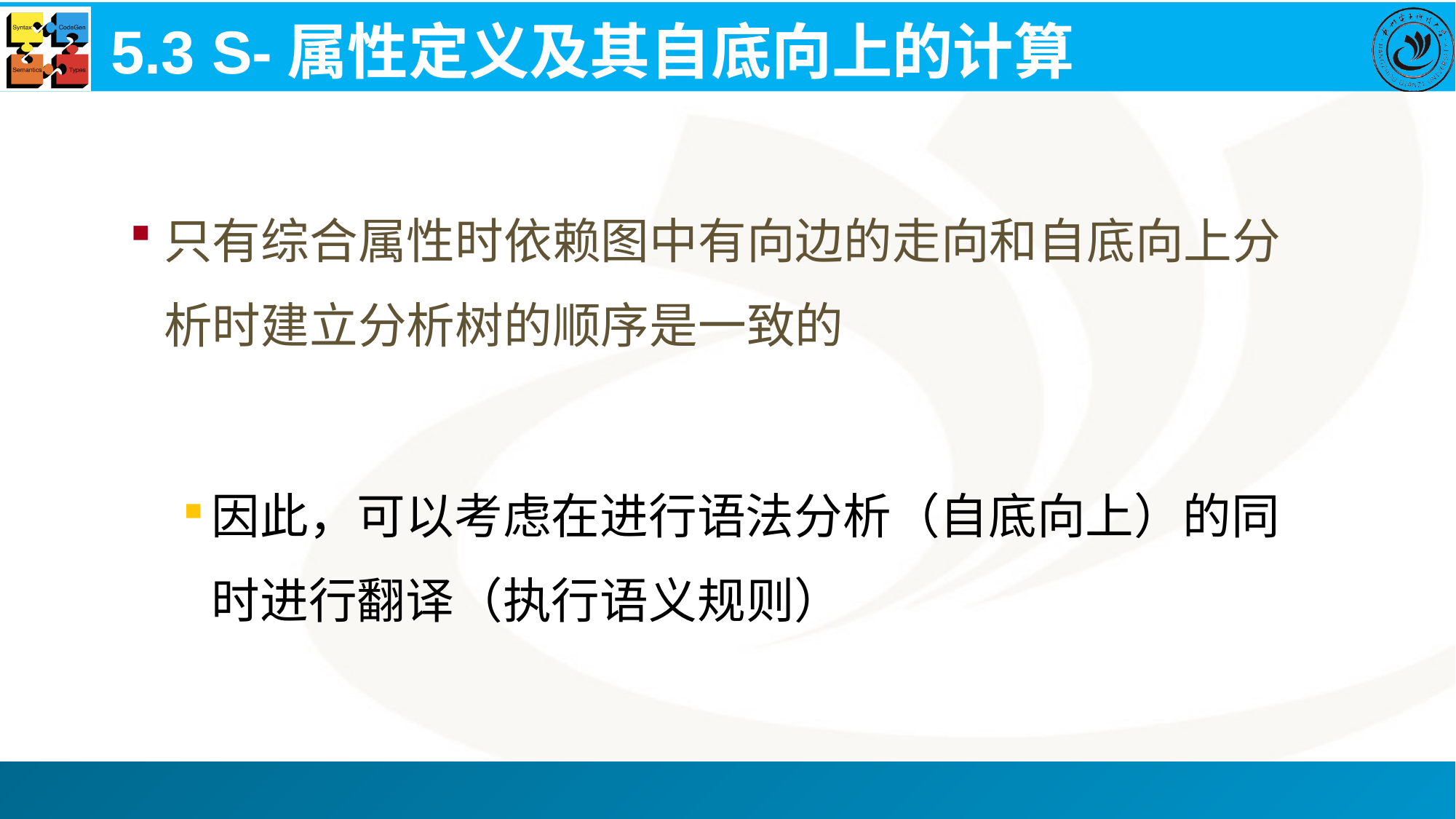

# 5.3 S-属性定义及其自底向上的计算
只有综合属性时依赖图中有向边的走向和自底向上分析时建立分析树的顺序是一致的
因此，可以考虑在进行语法分析（自底向上）的同时进行翻译（执行语义规则）
33